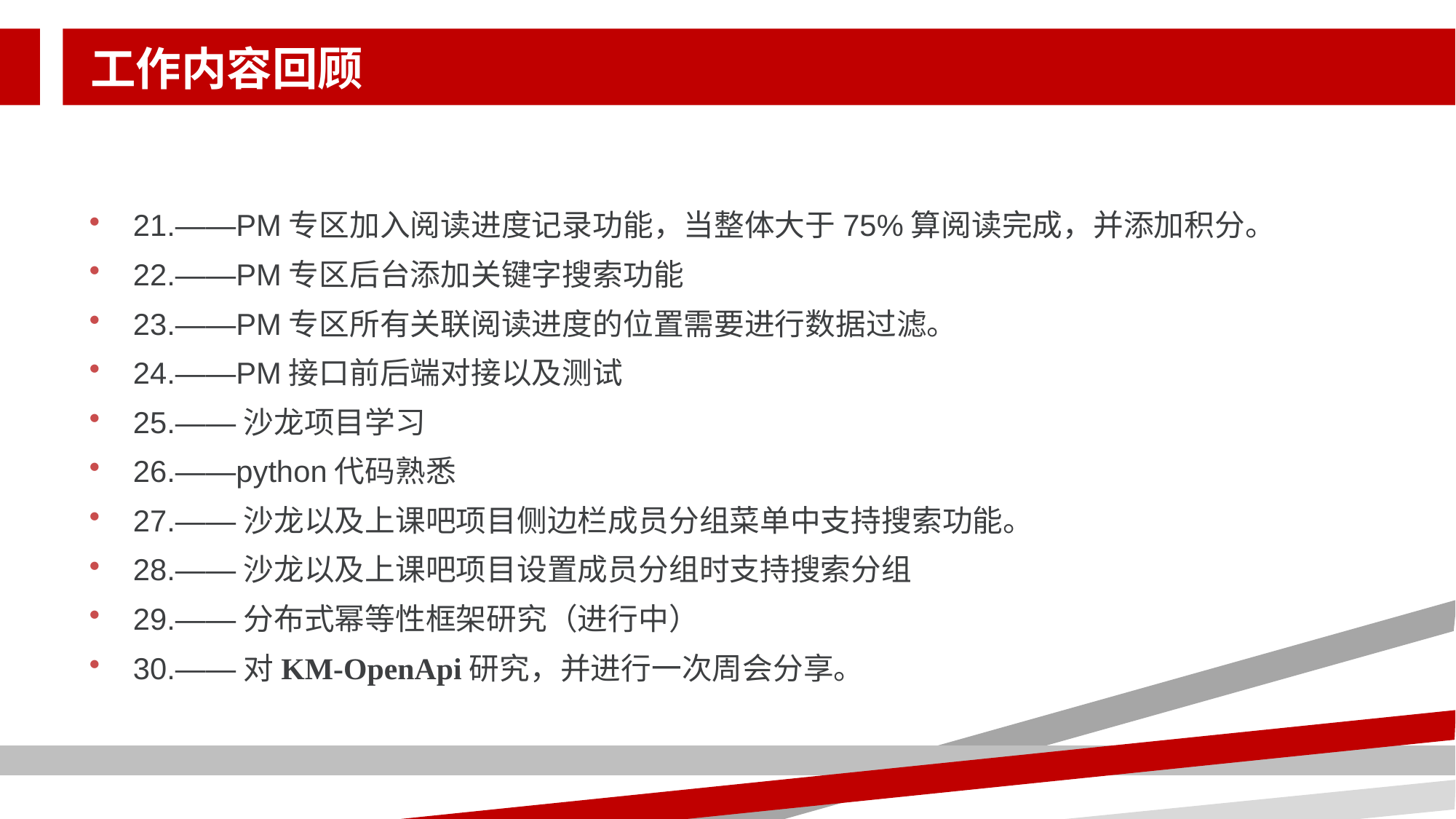

# 工作内容回顾

21.——PM专区加入阅读进度记录功能，当整体大于75%算阅读完成，并添加积分。
22.——PM专区后台添加关键字搜索功能
23.——PM专区所有关联阅读进度的位置需要进行数据过滤。
24.——PM接口前后端对接以及测试
25.——沙龙项目学习
26.——python代码熟悉
27.——沙龙以及上课吧项目侧边栏成员分组菜单中支持搜索功能。
28.——沙龙以及上课吧项目设置成员分组时支持搜索分组
29.——分布式幂等性框架研究（进行中）
30.——对KM-OpenApi研究，并进行一次周会分享。